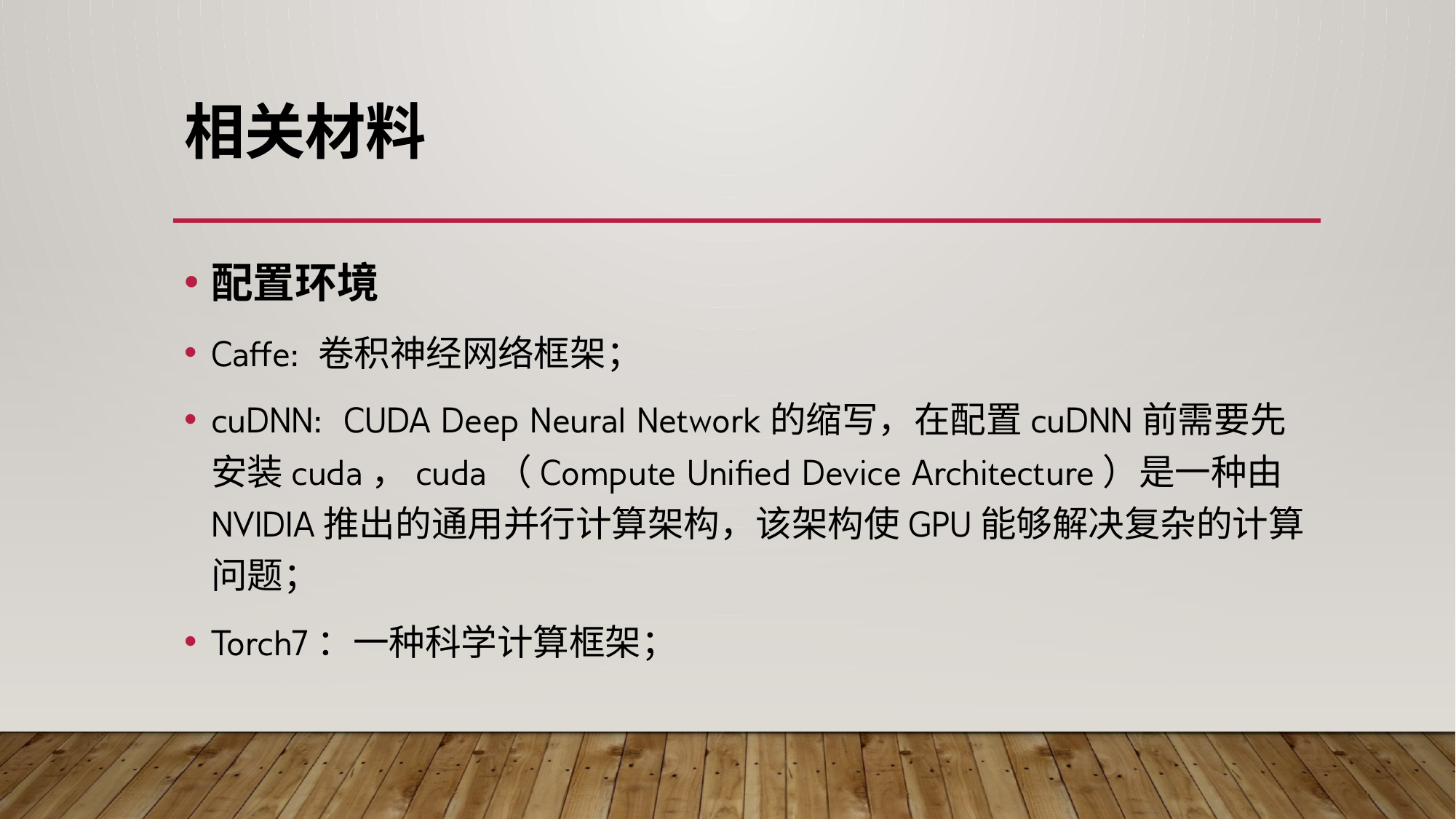

# 相关材料
配置环境
Caffe: 卷积神经网络框架；
cuDNN:  CUDA Deep Neural Network的缩写，在配置cuDNN前需要先安装cuda，cuda（Compute Unified Device Architecture）是一种由NVIDIA推出的通用并行计算架构，该架构使GPU能够解决复杂的计算问题；
Torch7：一种科学计算框架；